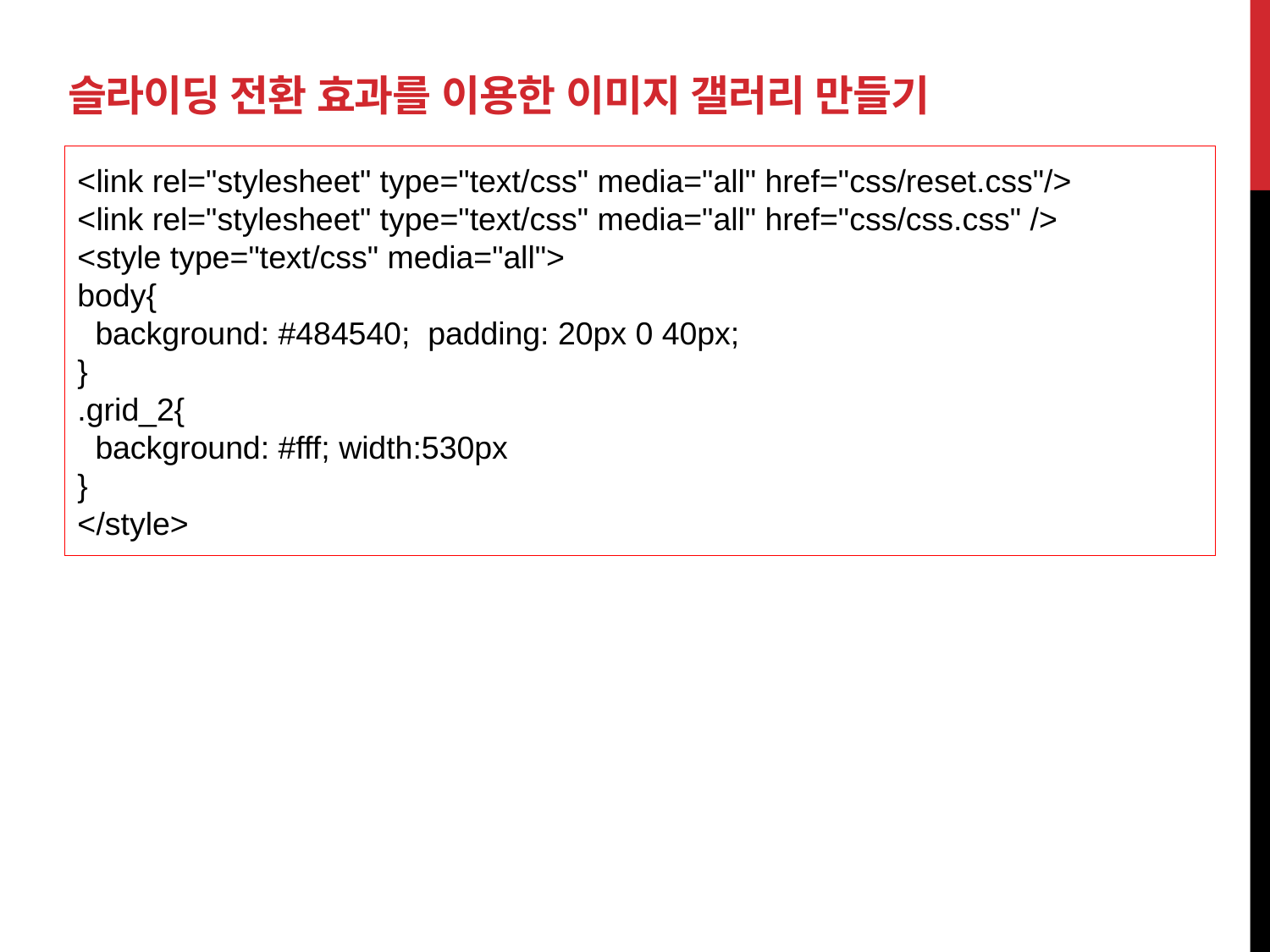

# 슬라이딩 전환 효과를 이용한 이미지 갤러리 만들기

<link rel="stylesheet" type="text/css" media="all" href="css/reset.css"/>
<link rel="stylesheet" type="text/css" media="all" href="css/css.css" />
<style type="text/css" media="all">
body{
  background: #484540;  padding: 20px 0 40px;
}
.grid_2{
  background: #fff; width:530px
}
</style>